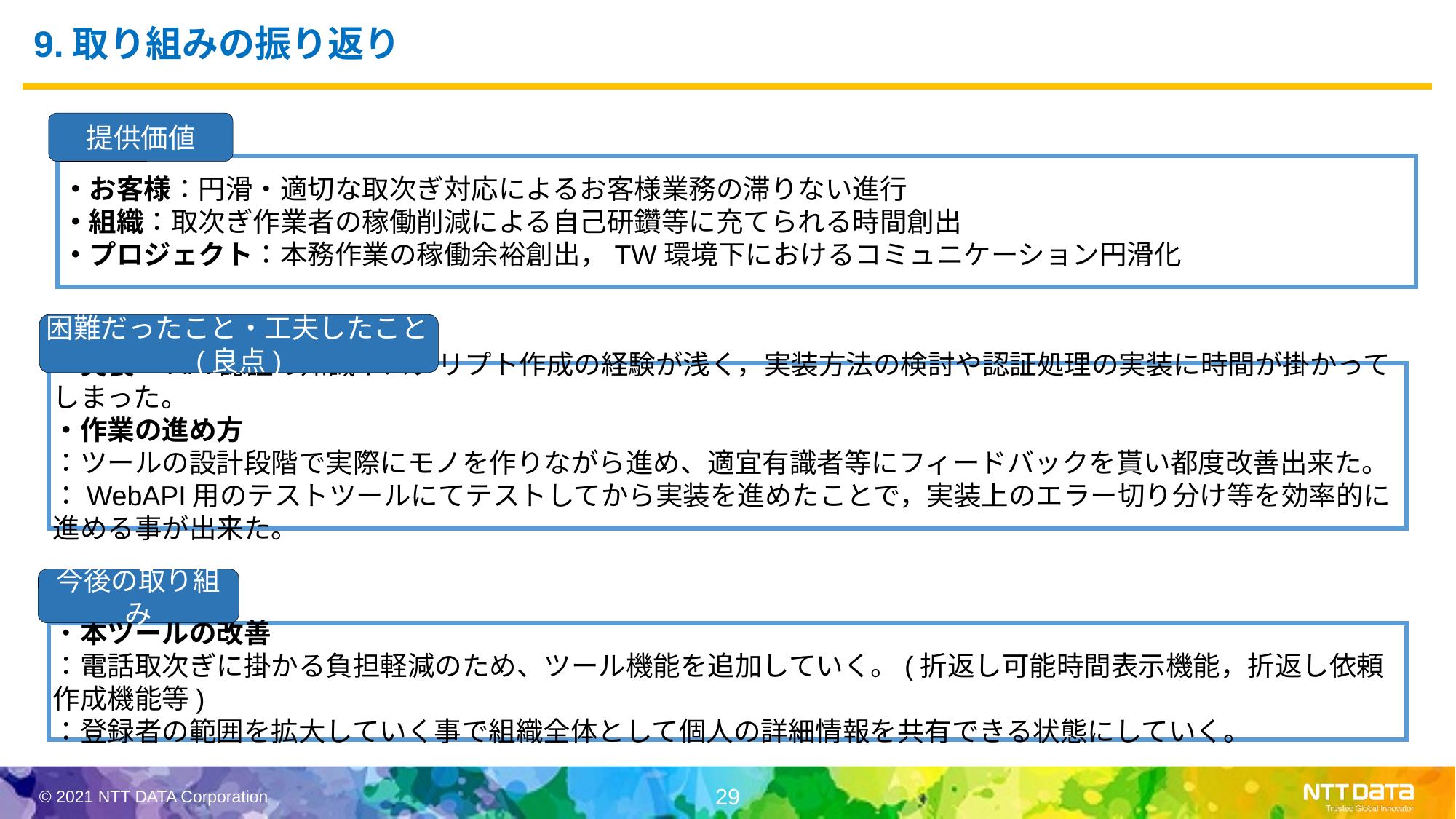

# 9.取り組みの振り返り
提供価値
・お客様：円滑・適切な取次ぎ対応によるお客様業務の滞りない進行
・組織：取次ぎ作業者の稼働削減による自己研鑽等に充てられる時間創出
・プロジェクト：本務作業の稼働余裕創出，TW環境下におけるコミュニケーション円滑化
困難だったこと・工夫したこと(良点)
・実装：API認証の知識やスクリプト作成の経験が浅く，実装方法の検討や認証処理の実装に時間が掛かってしまった。
・作業の進め方
：ツールの設計段階で実際にモノを作りながら進め、適宜有識者等にフィードバックを貰い都度改善出来た。
：WebAPI用のテストツールにてテストしてから実装を進めたことで，実装上のエラー切り分け等を効率的に進める事が出来た。
今後の取り組み
・本ツールの改善
：電話取次ぎに掛かる負担軽減のため、ツール機能を追加していく。(折返し可能時間表示機能，折返し依頼作成機能等)
：登録者の範囲を拡大していく事で組織全体として個人の詳細情報を共有できる状態にしていく。